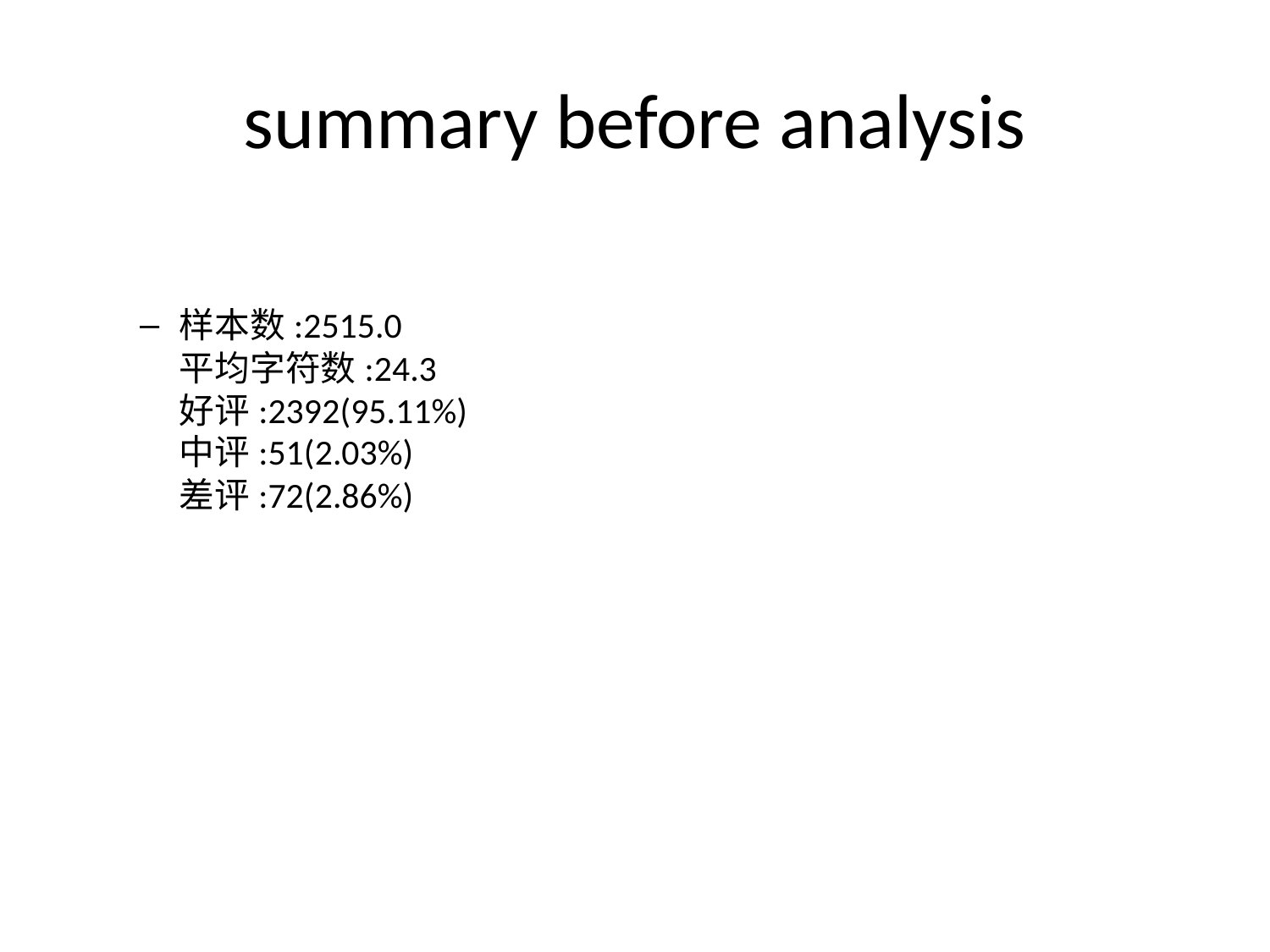

# summary before analysis

样本数:2515.0
平均字符数:24.3
好评:2392(95.11%)
中评:51(2.03%)
差评:72(2.86%)